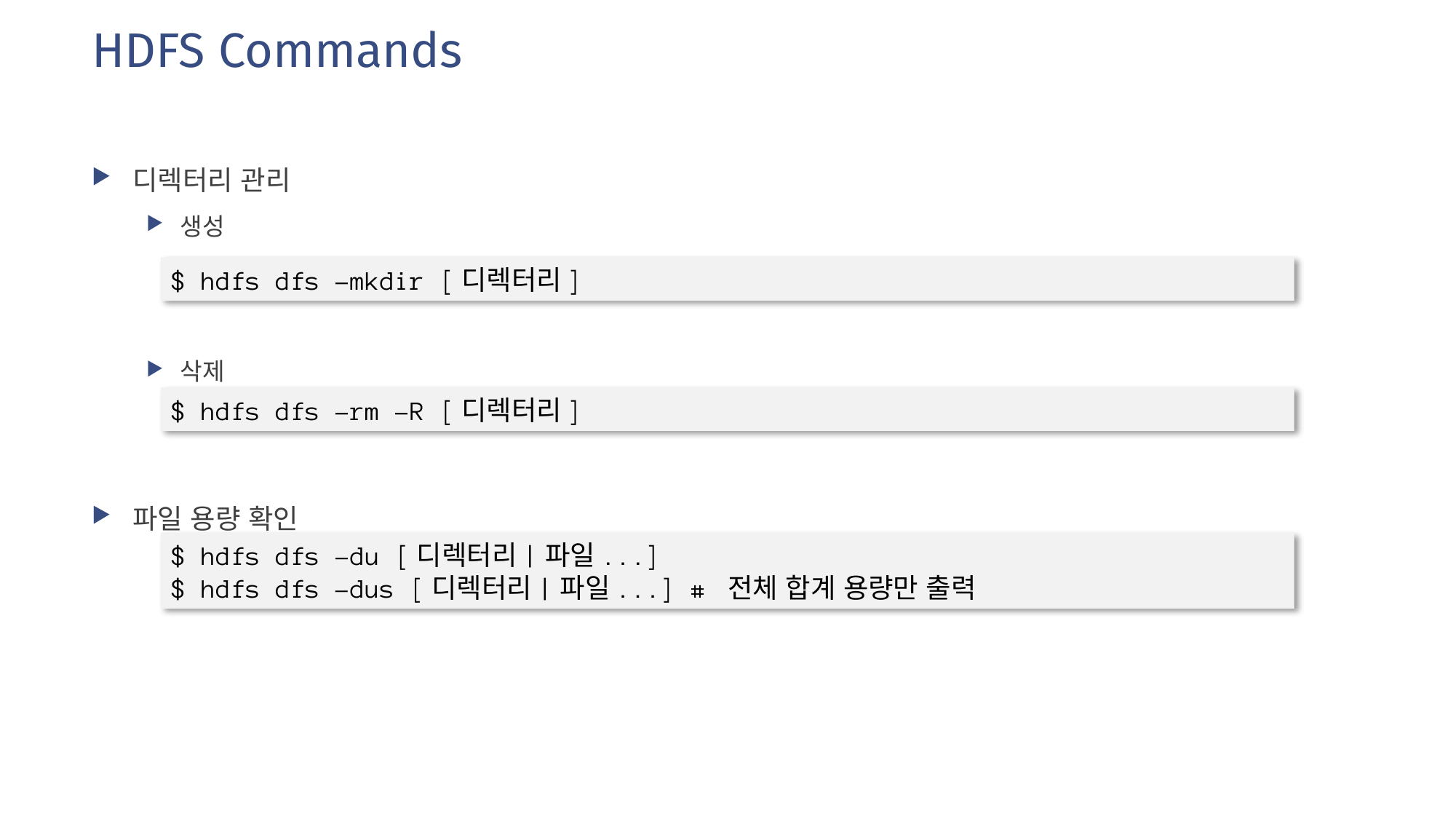

# HDFS Commands
디렉터리 관리
생성

삭제

파일 용량 확인

$ hdfs dfs -mkdir [디렉터리]
$ hdfs dfs -rm -R [디렉터리]
$ hdfs dfs –du [디렉터리|파일...]
$ hdfs dfs –dus [디렉터리|파일...] # 전체 합계 용량만 출력